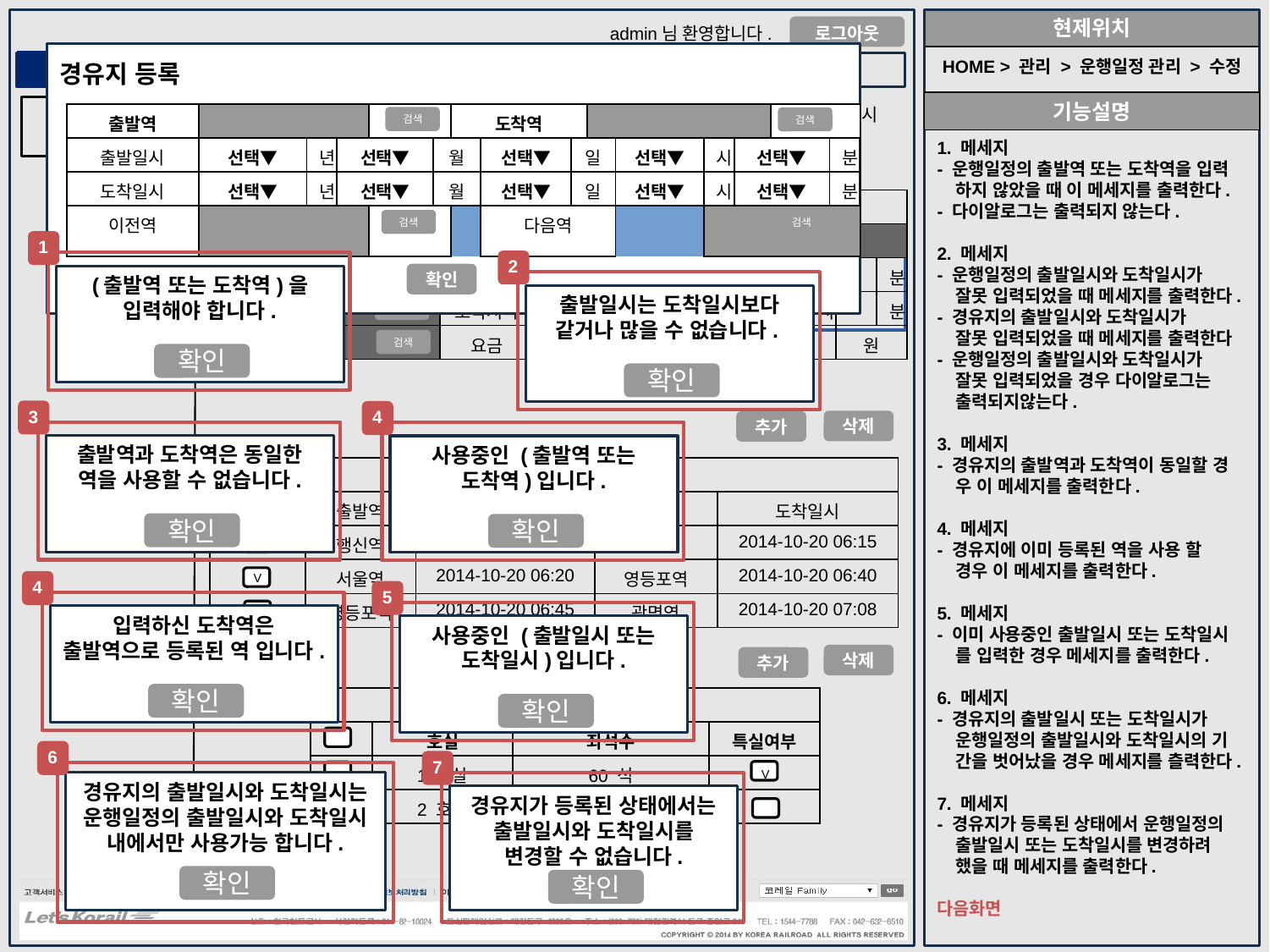

ㄴ
HOME > 관리 > 운행일정 관리 > 수정
경유지 등록
HOME > 관리 > 운행일정 관리
형식 : YYYY년 MM월 DD일 HH24시 MI분
관리
| 출발역 |  |  |  |  |  |  | 도착역 |  |  |  |  |  |  |  |  |  |
| --- | --- | --- | --- | --- | --- | --- | --- | --- | --- | --- | --- | --- | --- | --- | --- | --- |
| 출발일시 | 선택▼ | 년 | 선택▼ |  |  | 월 |  | 선택▼ |  | 일 |  | 선택▼ | 시 | 선택▼ |  | 분 |
| 도착일시 | 선택▼ | 년 | 선택▼ |  |  | 월 |  | 선택▼ |  | 일 |  | 선택▼ | 시 | 선택▼ |  | 분 |
| 이전역 |  |  |  |  |  |  | 다음역 |  |  |  |  |  |  |  |  |  |
검색
검색
1. 메세지
- 운행일정의 출발역 또는 도착역을 입력
   하지 않았을 때 이 메세지를 출력한다.
- 다이알로그는 출력되지 않는다.

2. 메세지
- 운행일정의 출발일시와 도착일시가
   잘못 입력되었을 때 메세지를 출력한다.
- 경유지의 출발일시와 도착일시가
   잘못 입력되었을 때 메세지를 출력한다
- 운행일정의 출발일시와 도착일시가
   잘못 입력되었을 경우 다이알로그는
   출력되지않는다.

3. 메세지
- 경유지의 출발역과 도착역이 동일할 경
   우 이 메세지를 출력한다.

4. 메세지
- 경유지에 이미 등록된 역을 사용 할
   경우 이 메세지를 출력한다.

5. 메세지
- 이미 사용중인 출발일시 또는 도착일시
   를 입력한 경우 메세지를 출력한다.

6. 메세지
- 경유지의 출발일시 또는 도착일시가
   운행일정의 출발일시와 도착일시의 기
   간을 벗어났을 경우 메세지를 츨력한다.

7. 메세지
- 경유지가 등록된 상태에서 운행일정의
   출발일시 또는 도착일시를 변경하려
   했을 때 메세지를 출력한다.

다음화면
운영일정 등록
역 관리
등록
취소
| 운행일정 |  |  |  |  |  |  |  |  |  |  |  |  |
| --- | --- | --- | --- | --- | --- | --- | --- | --- | --- | --- | --- | --- |
| 열차번호 |  | 열차종류 |  |  |  |  |  |  |  |  |  |  |
| 출발역 |  | 출발시각 |  | 년 |  | 월 |  | 일 |  | 시 |  | 분 |
| 도착역 |  | 도착시각 |  | 년 |  | 월 |  | 일 |  | 시 |  | 분 |
| 노선 |  | 요금 |  |  |  |  |  |  |  |  | 원 |  |
검색
검색
열차 관리
검색
1

2

운행일정 관리

검색
확인
(출발역 또는 도착역)을 입력해야 합니다.

출발일시는 도착일시보다 같거나 많을 수 없습니다.
회원 관리
검색
검색
확인
확인
3
4

삭제
추가

출발역과 도착역은 동일한 역을 사용할 수 없습니다.
사용중인 (출발역 또는 도착역)입니다.
| 경유지 |  |  |  |  |
| --- | --- | --- | --- | --- |
|  | 출발역 | 출발일시 | 도착역 | 도착일시 |
|  | 행신역 | 2014-10-20 06:05 | 서울역 | 2014-10-20 06:15 |
|  | 서울역 | 2014-10-20 06:20 | 영등포역 | 2014-10-20 06:40 |
|  | 영등포역 | 2014-10-20 06:45 | 광명역 | 2014-10-20 07:08 |

확인
확인

V

4

5

입력하신 도착역은 출발역으로 등록된 역 입니다.
사용중인 (출발일시 또는 도착일시)입니다.
삭제
추가
확인
| 호실 |  |  |  |
| --- | --- | --- | --- |
|  | 호실 | 좌석수 | 특실여부 |
|  | 1 호실 | 60 석 |  |
|  | 2 호실 | 60 석 |  |
확인

6

7

V

경유지의 출발일시와 도착일시는 운행일정의 출발일시와 도착일시 내에서만 사용가능 합니다.
경유지가 등록된 상태에서는 출발일시와 도착일시를 변경할 수 없습니다.

등록
취소
확인
확인